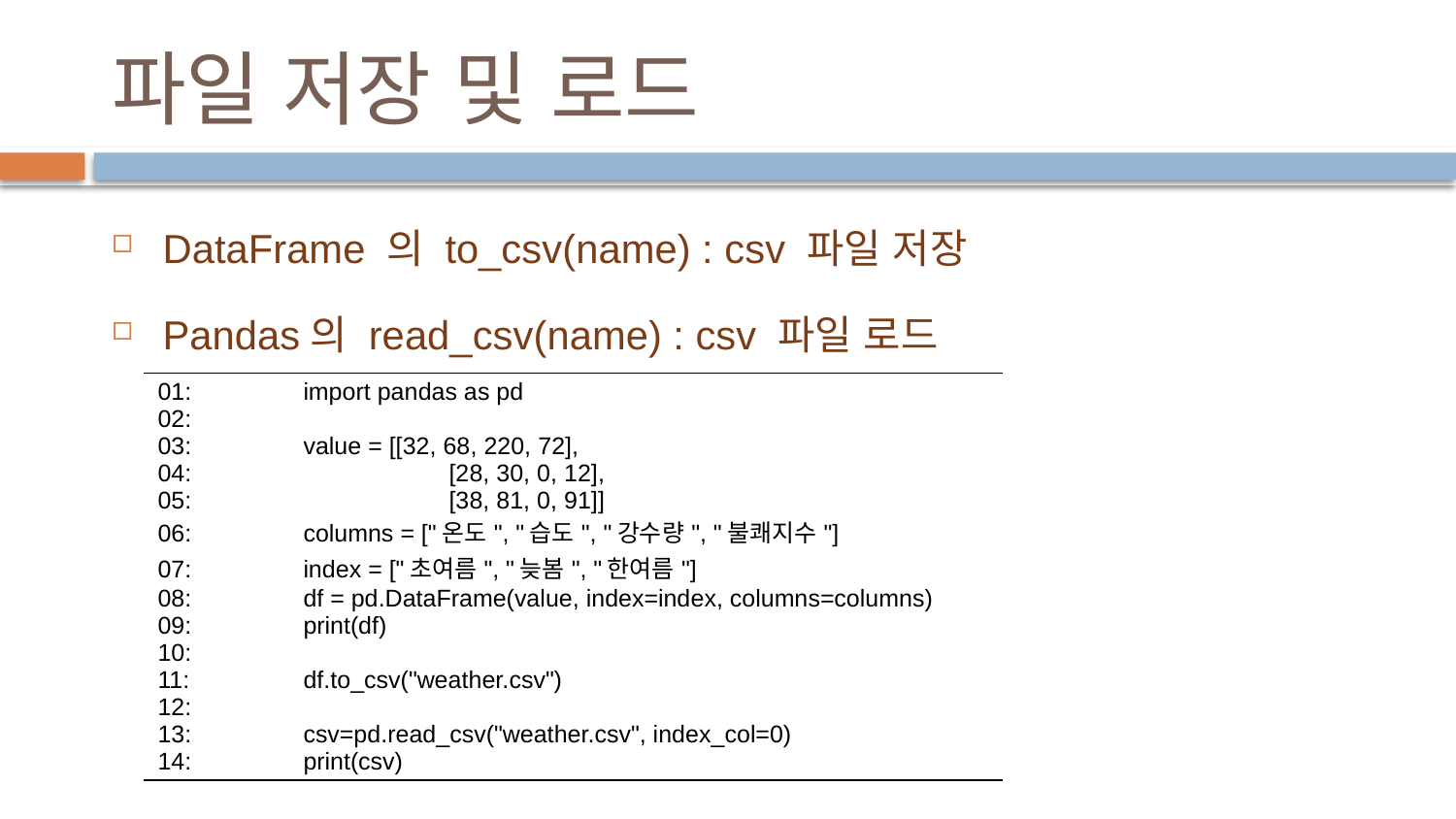

# 파일 저장 및 로드
DataFrame 의 to_csv(name) : csv 파일 저장
Pandas의 read_csv(name) : csv 파일 로드
| 01: import pandas as pd 02: 03: value = [[32, 68, 220, 72], 04: [28, 30, 0, 12], 05: [38, 81, 0, 91]] 06: columns = ["온도", "습도", "강수량", "불쾌지수"] 07: index = ["초여름", "늦봄", "한여름"] 08: df = pd.DataFrame(value, index=index, columns=columns) 09: print(df) 10: 11: df.to\_csv("weather.csv") 12: 13: csv=pd.read\_csv("weather.csv", index\_col=0) 14: print(csv) |
| --- |